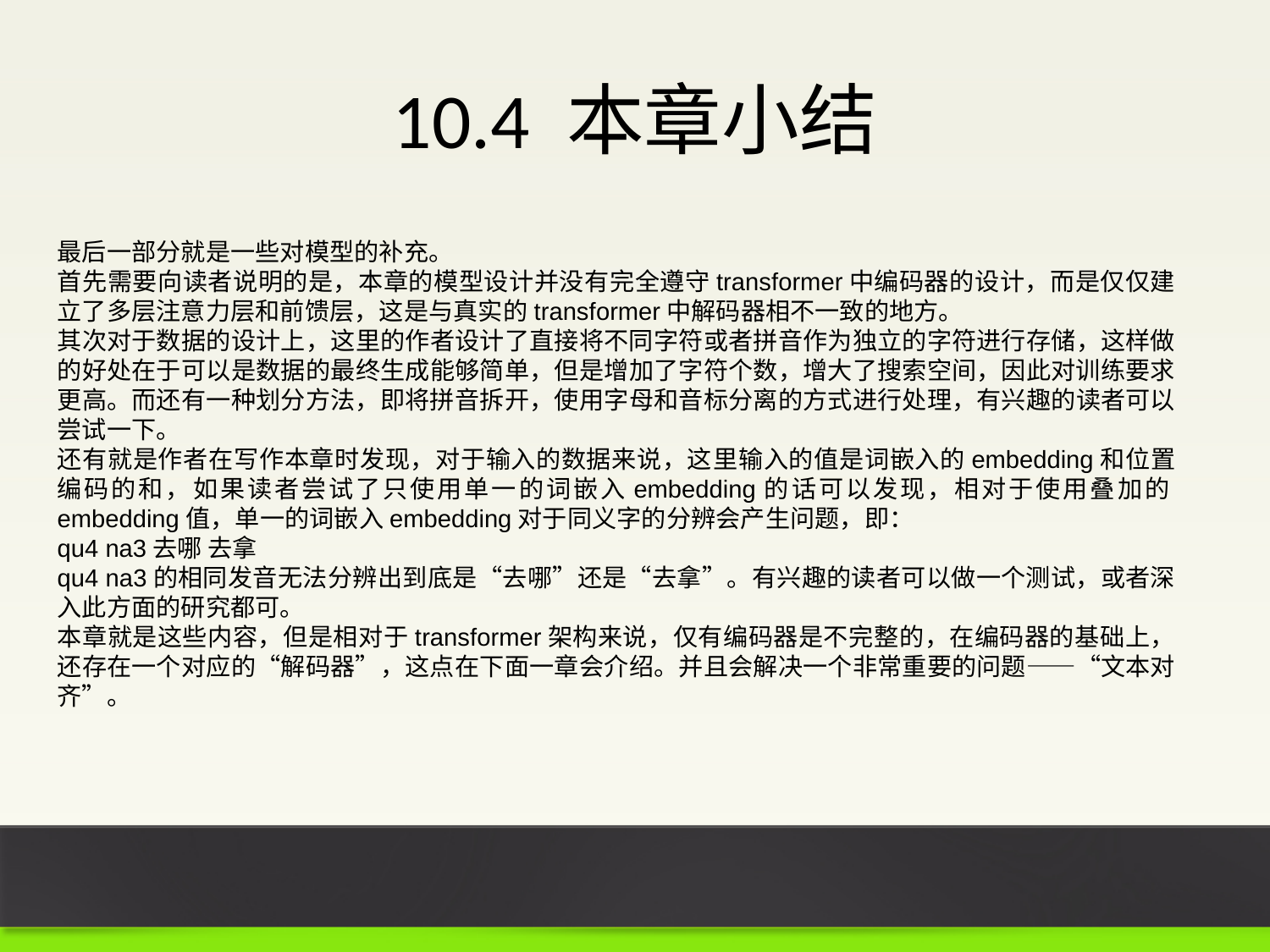

# 10.4 本章小结
最后一部分就是一些对模型的补充。
首先需要向读者说明的是，本章的模型设计并没有完全遵守transformer中编码器的设计，而是仅仅建立了多层注意力层和前馈层，这是与真实的transformer中解码器相不一致的地方。
其次对于数据的设计上，这里的作者设计了直接将不同字符或者拼音作为独立的字符进行存储，这样做的好处在于可以是数据的最终生成能够简单，但是增加了字符个数，增大了搜索空间，因此对训练要求更高。而还有一种划分方法，即将拼音拆开，使用字母和音标分离的方式进行处理，有兴趣的读者可以尝试一下。
还有就是作者在写作本章时发现，对于输入的数据来说，这里输入的值是词嵌入的embedding和位置编码的和，如果读者尝试了只使用单一的词嵌入embedding的话可以发现，相对于使用叠加的embedding值，单一的词嵌入embedding对于同义字的分辨会产生问题，即：
qu4 na3去哪 去拿
qu4 na3的相同发音无法分辨出到底是“去哪”还是“去拿”。有兴趣的读者可以做一个测试，或者深入此方面的研究都可。
本章就是这些内容，但是相对于transformer架构来说，仅有编码器是不完整的，在编码器的基础上，还存在一个对应的“解码器”，这点在下面一章会介绍。并且会解决一个非常重要的问题——“文本对齐”。